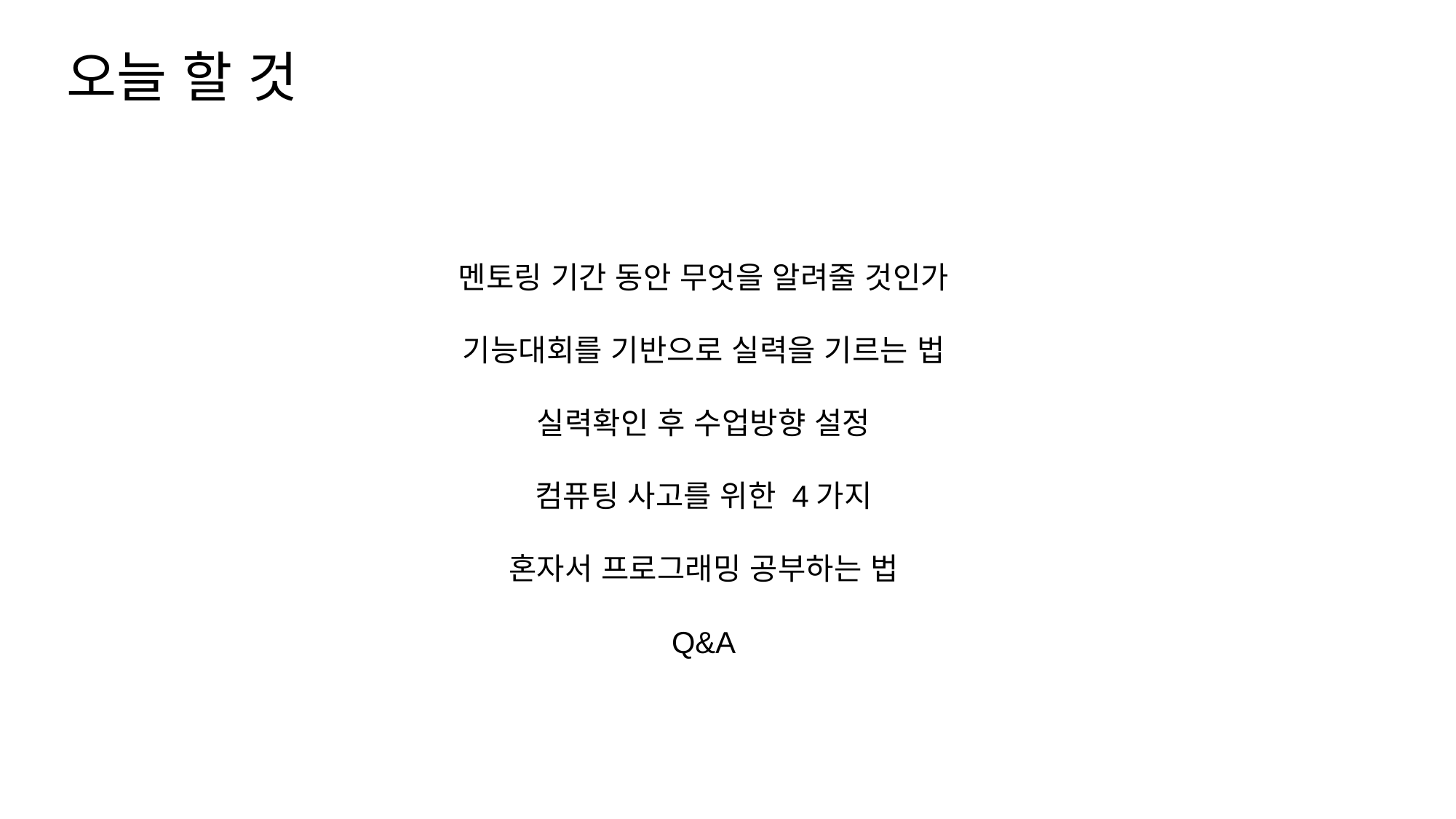

오늘 할 것
멘토링 기간 동안 무엇을 알려줄 것인가

기능대회를 기반으로 실력을 기르는 법

실력확인 후 수업방향 설정

컴퓨팅 사고를 위한 4가지

혼자서 프로그래밍 공부하는 법

Q&A